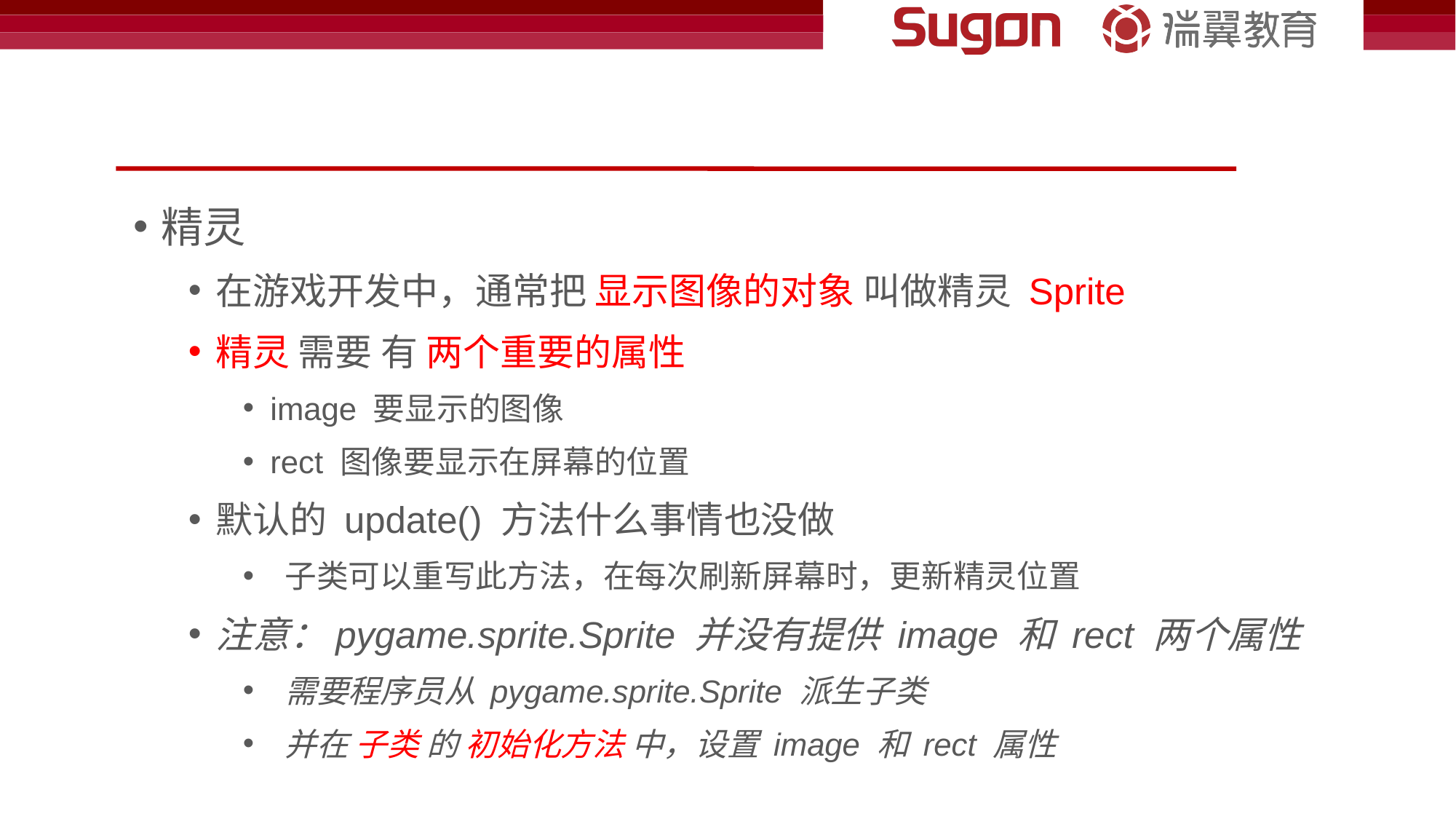

#
精灵
在游戏开发中，通常把 显示图像的对象 叫做精灵 Sprite
精灵 需要 有 两个重要的属性
image 要显示的图像
rect 图像要显示在屏幕的位置
默认的 update() 方法什么事情也没做
 子类可以重写此方法，在每次刷新屏幕时，更新精灵位置
注意：pygame.sprite.Sprite 并没有提供 image 和 rect 两个属性
 需要程序员从 pygame.sprite.Sprite 派生子类
 并在 子类 的 初始化方法 中，设置 image 和 rect 属性